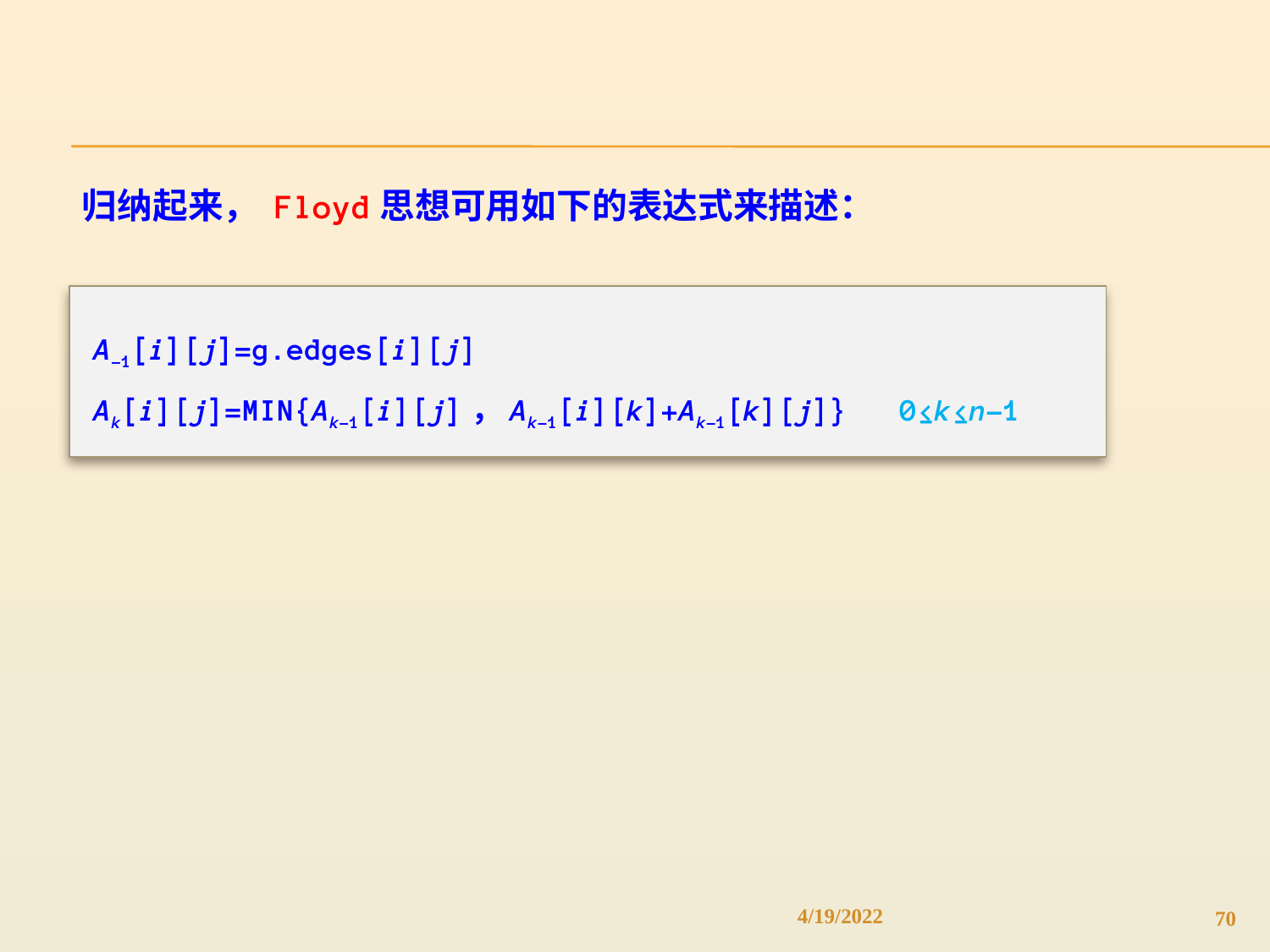

归纳起来， Floyd思想可用如下的表达式来描述：
A-1[i][j]=g.edges[i][j]
Ak[i][j]=MIN{Ak-1[i][j]，Ak-1[i][k]+Ak-1[k][j]}   0≤k≤n-1
4/19/2022
70